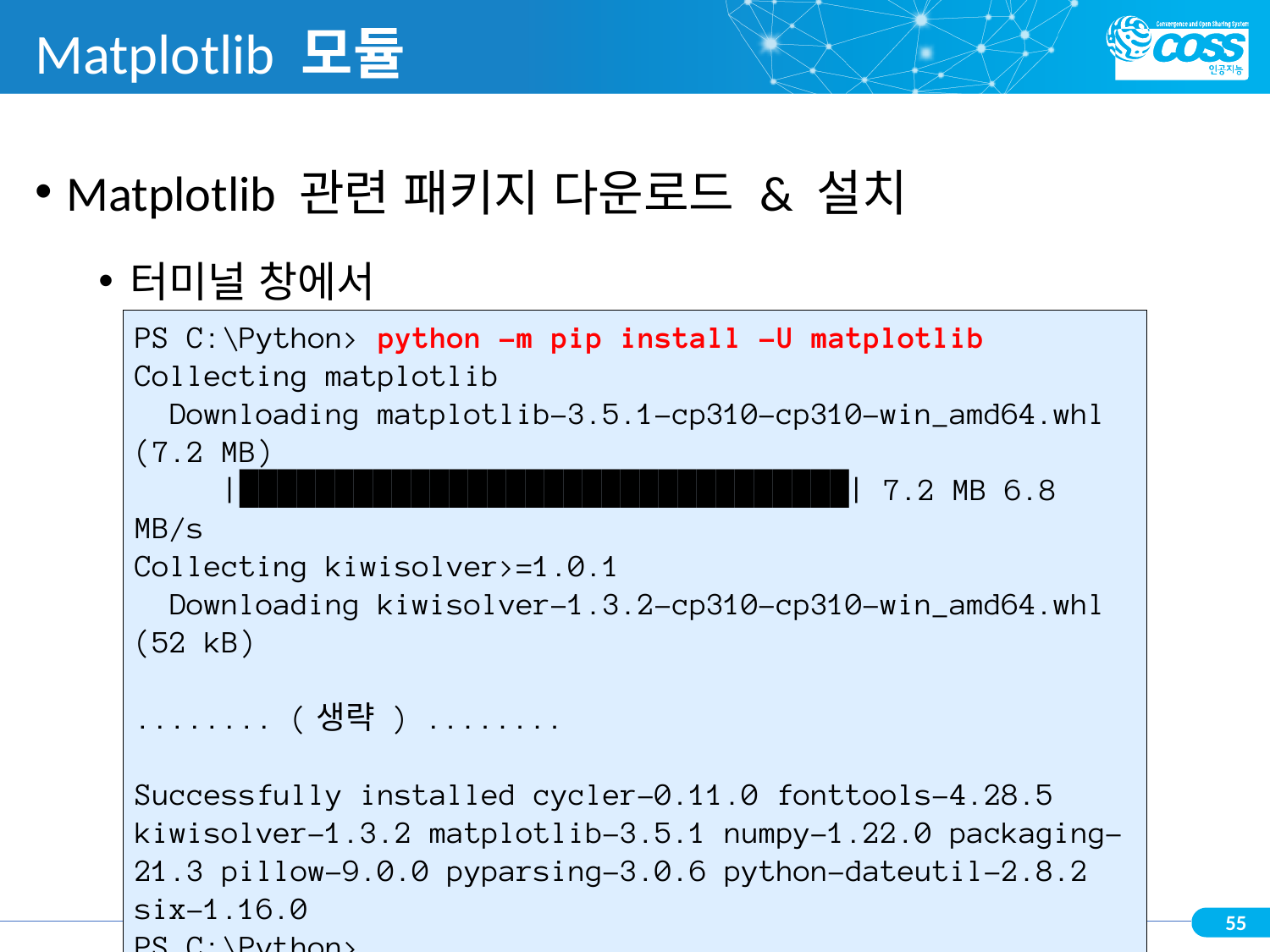

# Matplotlib 모듈
Matplotlib 관련 패키지 다운로드 & 설치
터미널 창에서
PS C:\Python> python -m pip install -U matplotlib
Collecting matplotlib
  Downloading matplotlib-3.5.1-cp310-cp310-win_amd64.whl (7.2 MB)
     |████████████████████████████████| 7.2 MB 6.8 MB/s
Collecting kiwisolver>=1.0.1
  Downloading kiwisolver-1.3.2-cp310-cp310-win_amd64.whl (52 kB)

........ (생략 ) ........

Successfully installed cycler-0.11.0 fonttools-4.28.5 kiwisolver-1.3.2 matplotlib-3.5.1 numpy-1.22.0 packaging-21.3 pillow-9.0.0 pyparsing-3.0.6 python-dateutil-2.8.2 six-1.16.0
PS C:\Python>
55